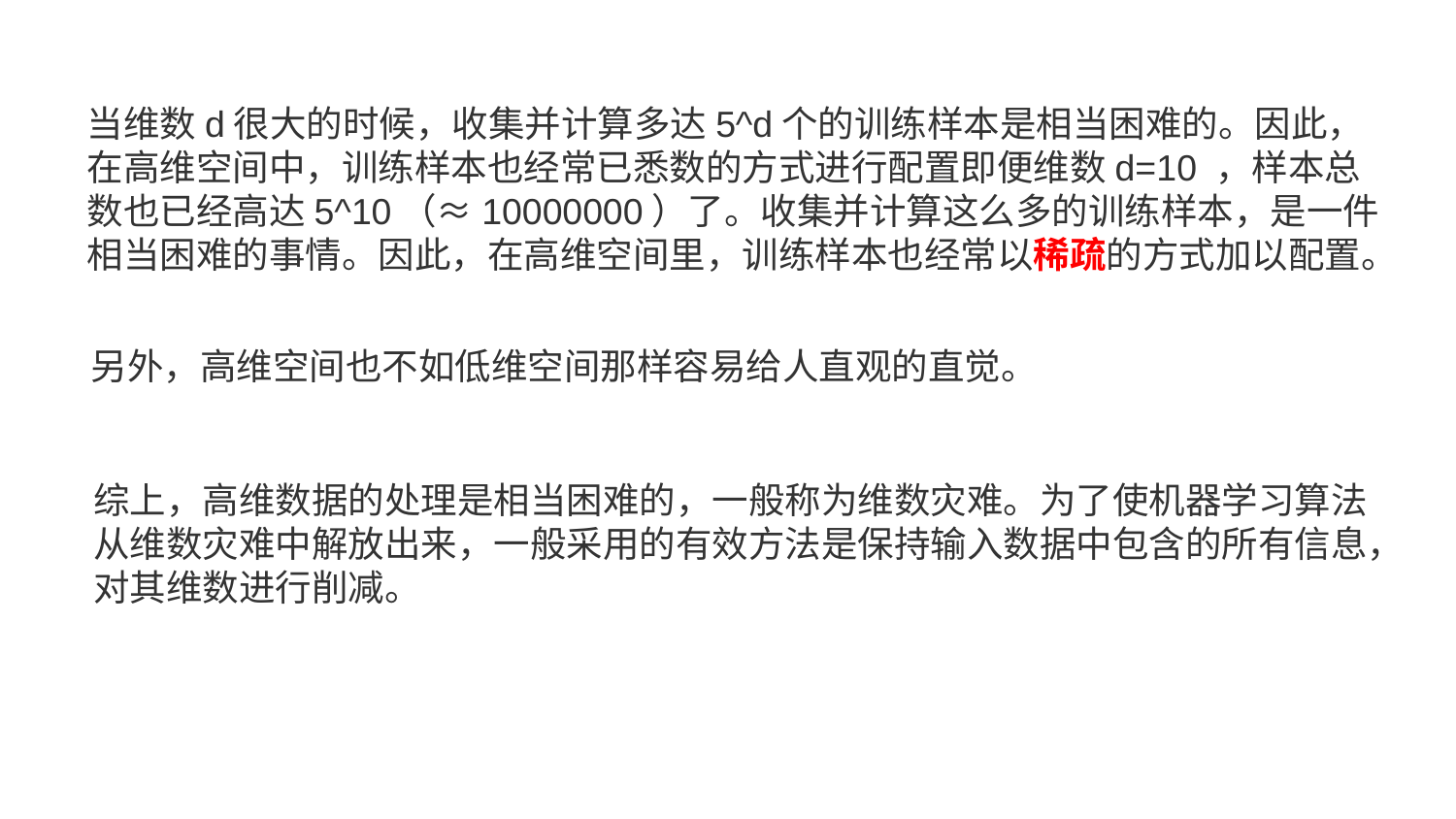

当维数d很大的时候，收集并计算多达5^d个的训练样本是相当困难的。因此，在高维空间中，训练样本也经常已悉数的方式进行配置即便维数d=10 ，样本总数也已经高达5^10（≈10000000）了。收集并计算这么多的训练样本，是一件相当困难的事情。因此，在高维空间里，训练样本也经常以稀疏的方式加以配置。
另外，高维空间也不如低维空间那样容易给人直观的直觉。
综上，高维数据的处理是相当困难的，一般称为维数灾难。为了使机器学习算法从维数灾难中解放出来，一般采用的有效方法是保持输入数据中包含的所有信息，对其维数进行削减。